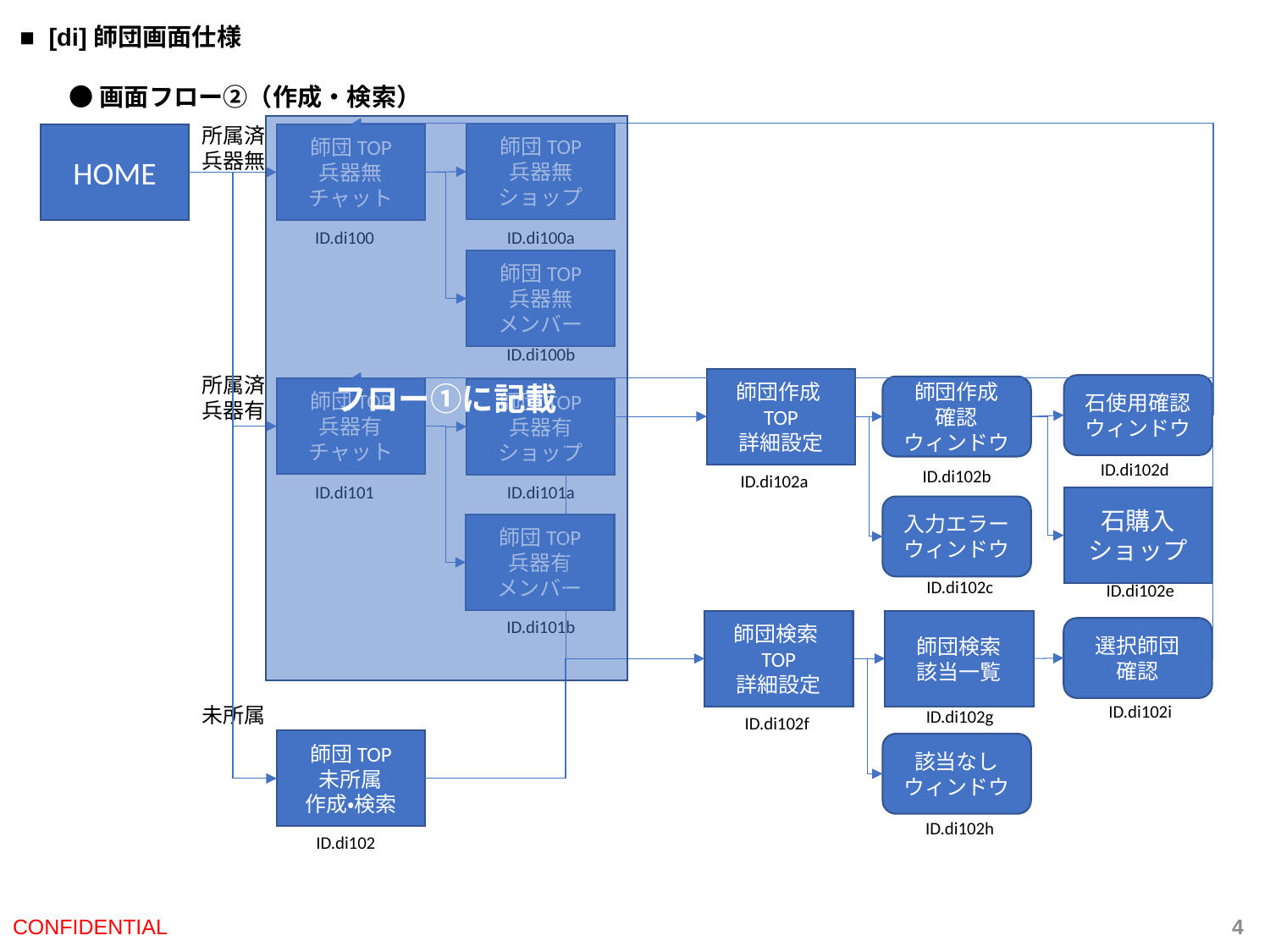

■  [di]師団画面仕様
●画面フロー②（作成・検索）
所属済
兵器無
フロー①に記載
師団TOP
兵器無
ショップ
師団TOP
兵器無
チャット
HOME
ID.di100
ID.di100a
師団TOP
兵器無
メンバー
ID.di100b
所属済
兵器有
師団作成TOP
詳細設定
石使用確認
ウィンドウ
師団作成
確認
ウィンドウ
師団TOP
兵器有
チャット
師団TOP
兵器有
ショップ
ID.di102d
ID.di102b
ID.di102a
ID.di101
ID.di101a
石購入
ショップ
入力エラー
ウィンドウ
師団TOP
兵器有
メンバー
ID.di102c
ID.di102e
ID.di101b
師団検索TOP
詳細設定
師団検索
該当一覧
選択師団
確認
ID.di102i
未所属
ID.di102g
ID.di102f
師団TOP
未所属
作成・検索
該当なし
ウィンドウ
ID.di102h
ID.di102
CONFIDENTIAL
4